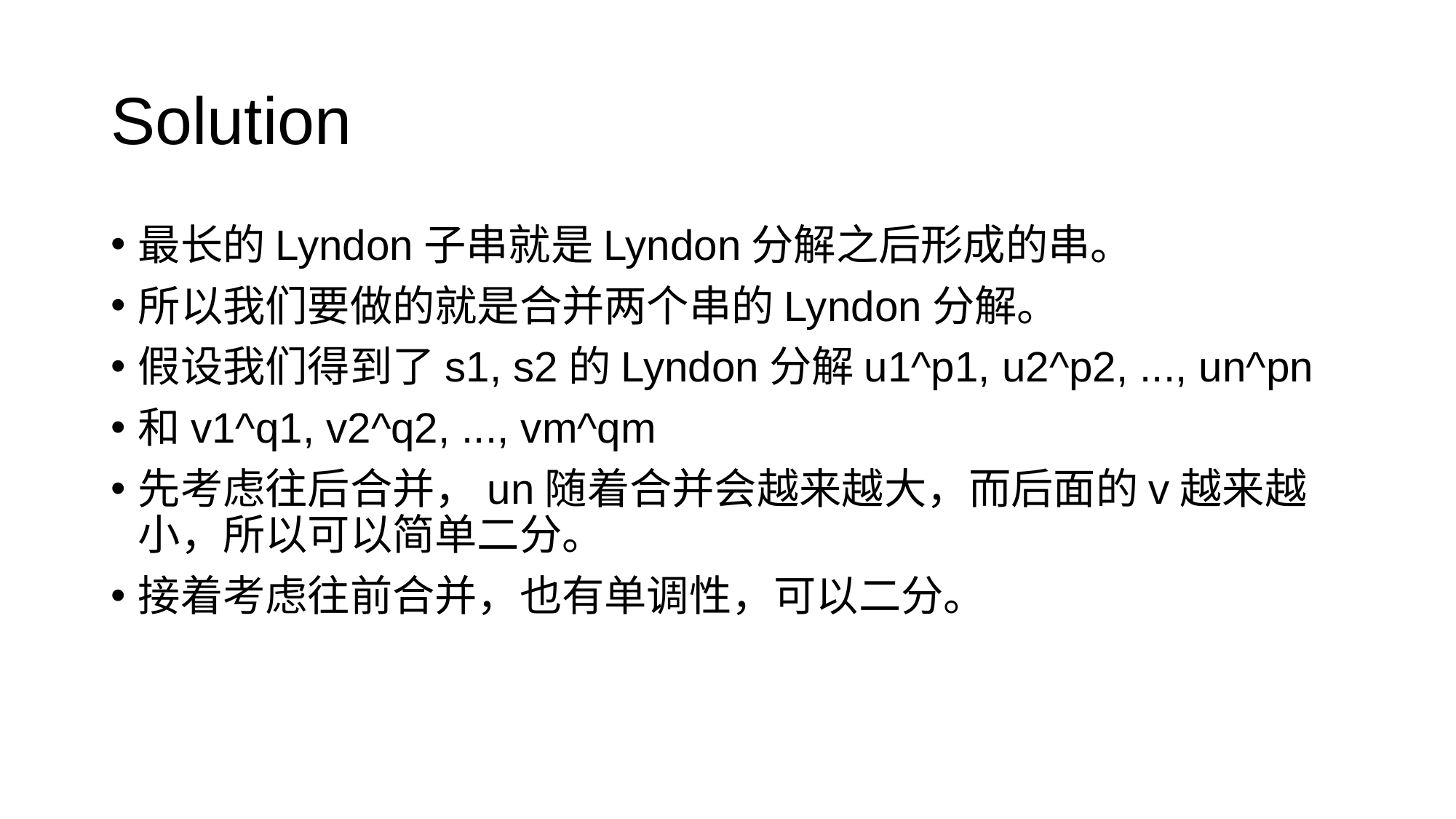

# Solution
最长的Lyndon子串就是Lyndon分解之后形成的串。
所以我们要做的就是合并两个串的Lyndon分解。
假设我们得到了s1, s2的Lyndon分解u1^p1, u2^p2, ..., un^pn
和v1^q1, v2^q2, ..., vm^qm
先考虑往后合并，un随着合并会越来越大，而后面的v越来越小，所以可以简单二分。
接着考虑往前合并，也有单调性，可以二分。